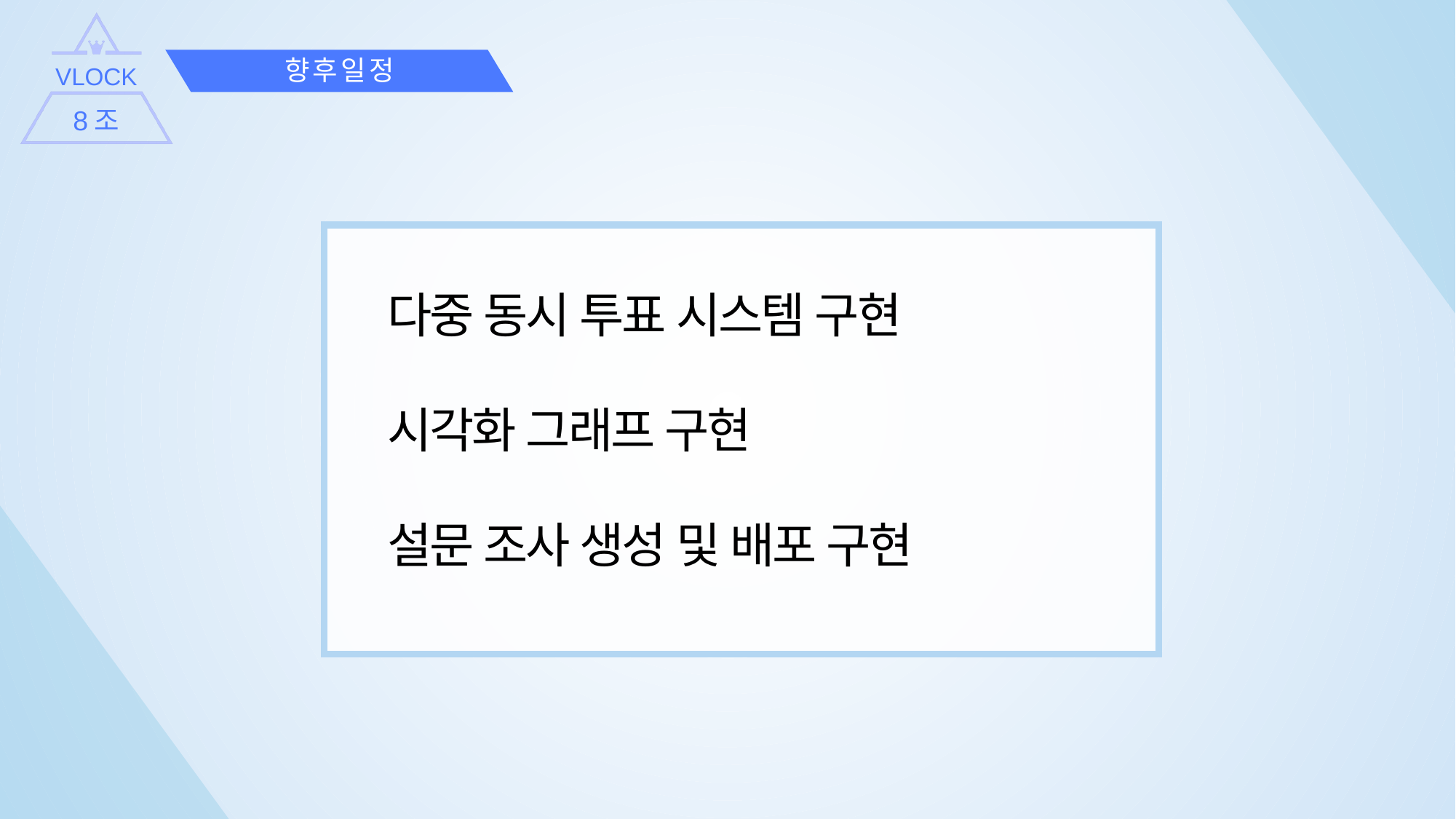

향 후 일 정
VLOCK
8조

다중 동시 투표 시스템 구현
시각화 그래프 구현
설문 조사 생성 및 배포 구현